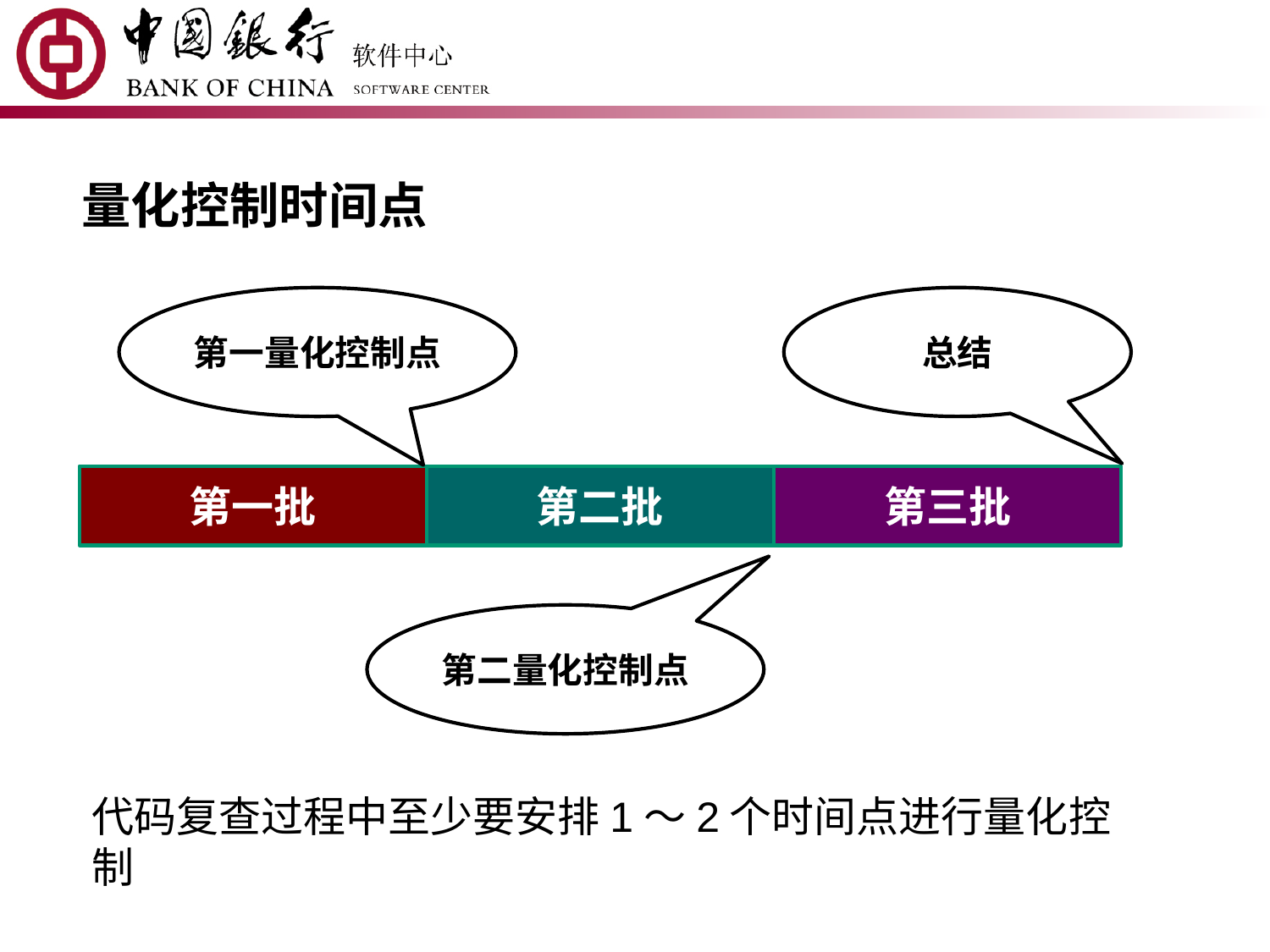

量化控制时间点

第一量化控制点
总结
第一批
第二批
第三批
第二量化控制点
代码复查过程中至少要安排1～2个时间点进行量化控制